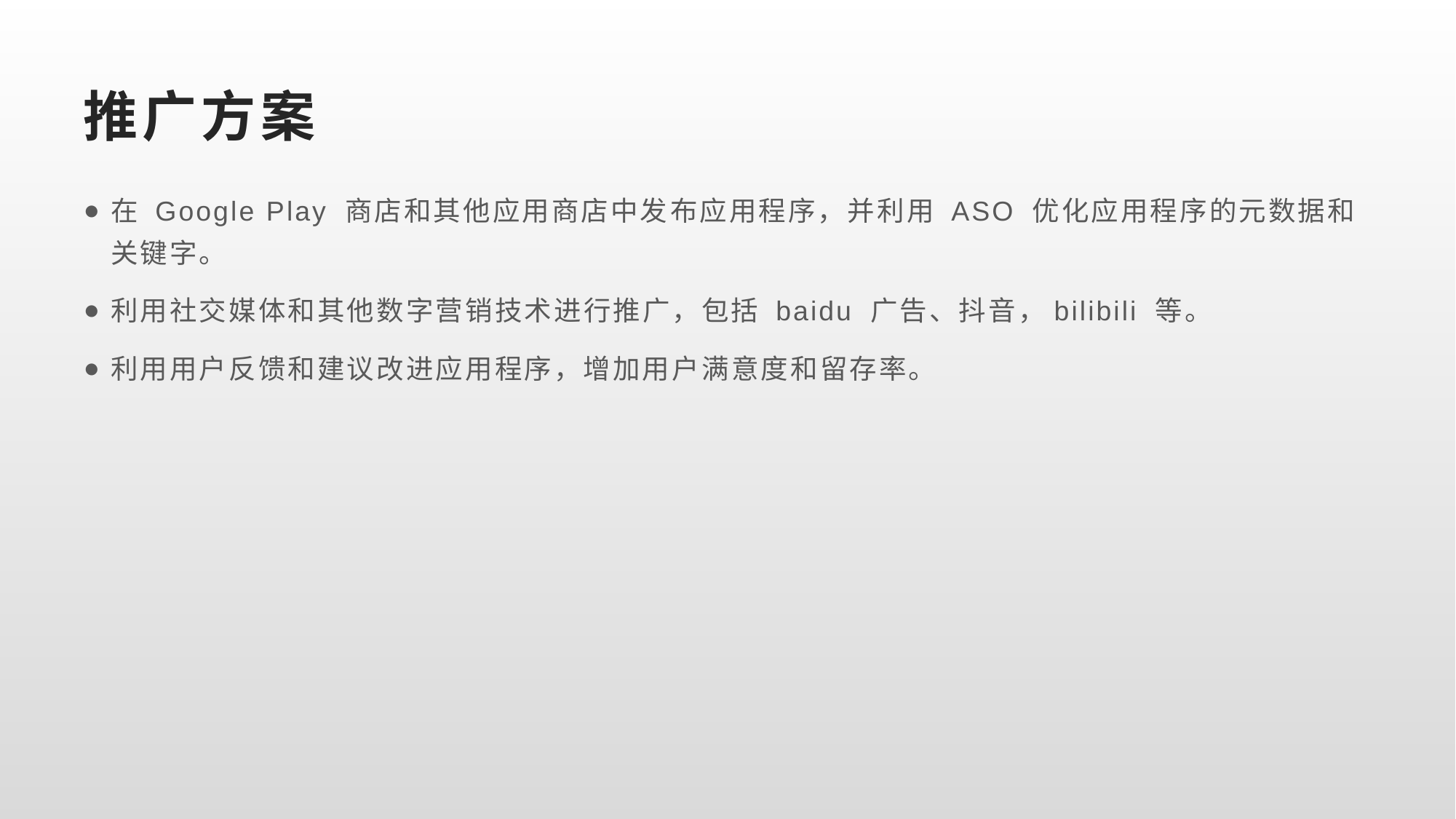

# 推广方案
在 Google Play 商店和其他应用商店中发布应用程序，并利用 ASO 优化应用程序的元数据和关键字。
利用社交媒体和其他数字营销技术进行推广，包括 baidu 广告、抖音，bilibili 等。
利用用户反馈和建议改进应用程序，增加用户满意度和留存率。